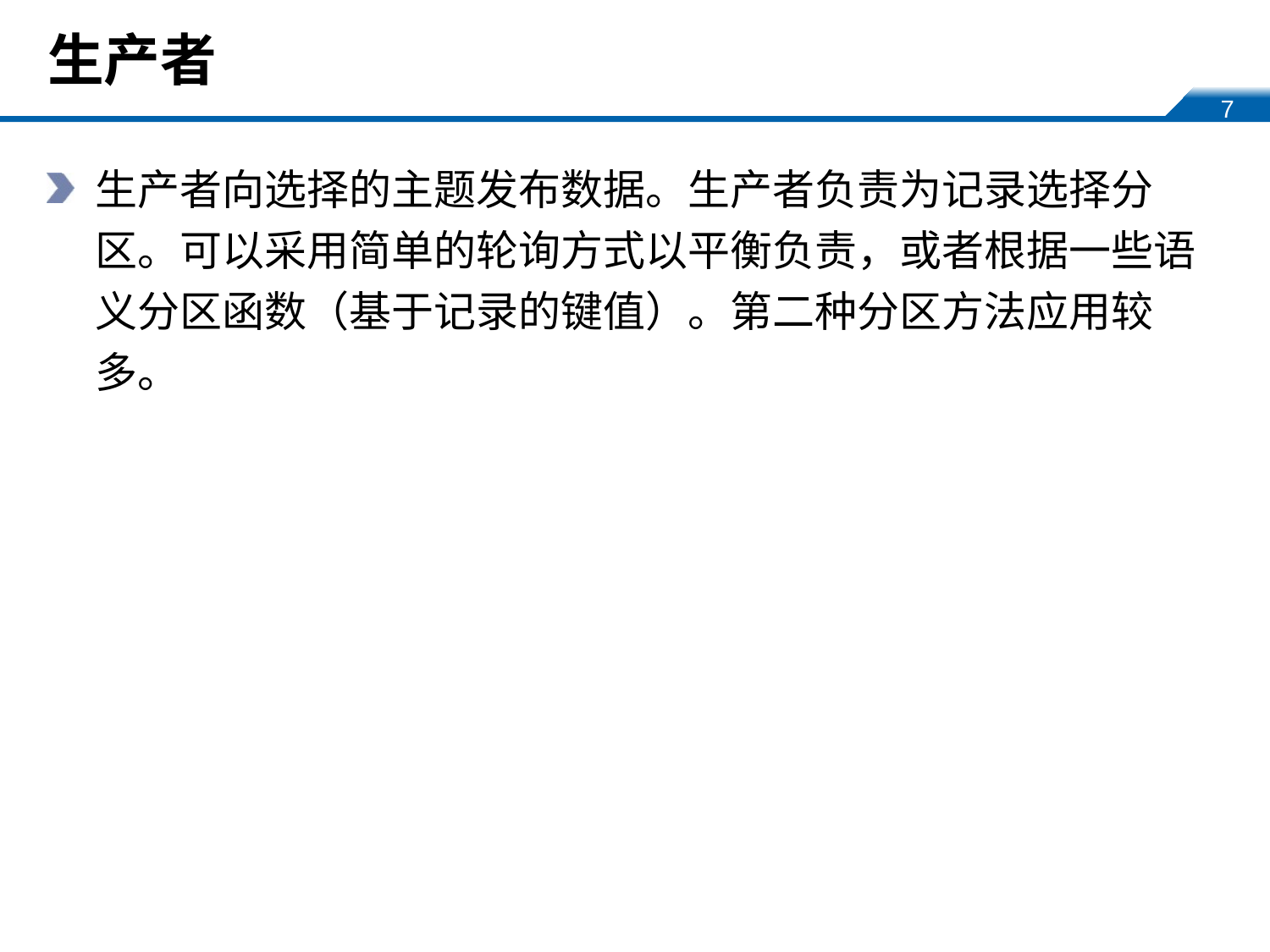

# 生产者
生产者向选择的主题发布数据。生产者负责为记录选择分区。可以采用简单的轮询方式以平衡负责，或者根据一些语义分区函数（基于记录的键值）。第二种分区方法应用较多。